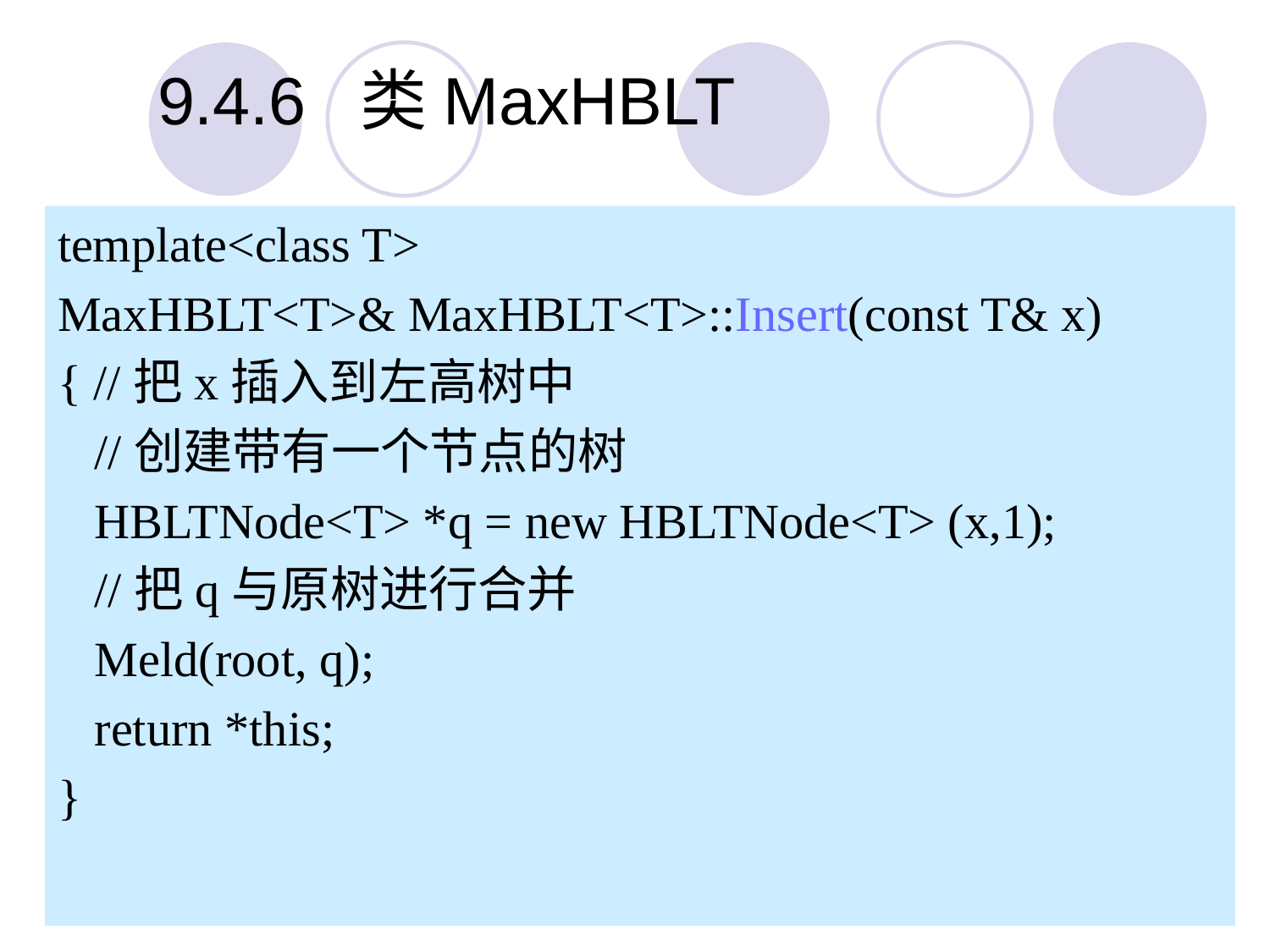

9.4.6  类MaxHBLT
36

template<class T>
MaxHBLT<T>& MaxHBLT<T>::Insert(const T& x)
{ //把x插入到左高树中
   //创建带有一个节点的树
   HBLTNode<T> *q = new HBLTNode<T> (x,1);
   //把q与原树进行合并
   Meld(root, q);
   return *this;
}